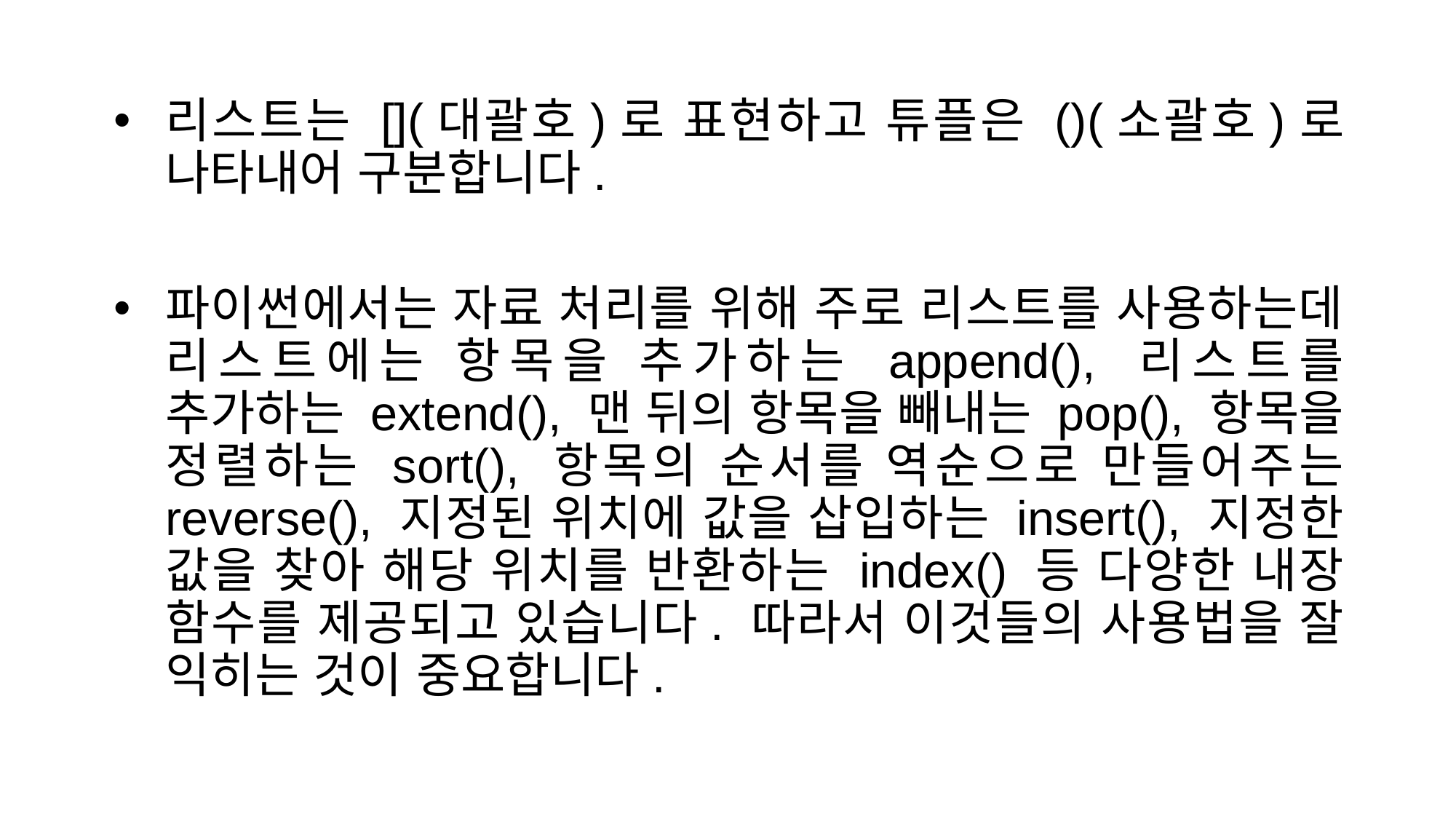

리스트는 [](대괄호)로 표현하고 튜플은 ()(소괄호)로 나타내어 구분합니다.

파이썬에서는 자료 처리를 위해 주로 리스트를 사용하는데 리스트에는 항목을 추가하는 append(), 리스트를 추가하는 extend(), 맨 뒤의 항목을 빼내는 pop(), 항목을 정렬하는 sort(), 항목의 순서를 역순으로 만들어주는 reverse(), 지정된 위치에 값을 삽입하는 insert(), 지정한 값을 찾아 해당 위치를 반환하는 index() 등 다양한 내장 함수를 제공되고 있습니다. 따라서 이것들의 사용법을 잘 익히는 것이 중요합니다.